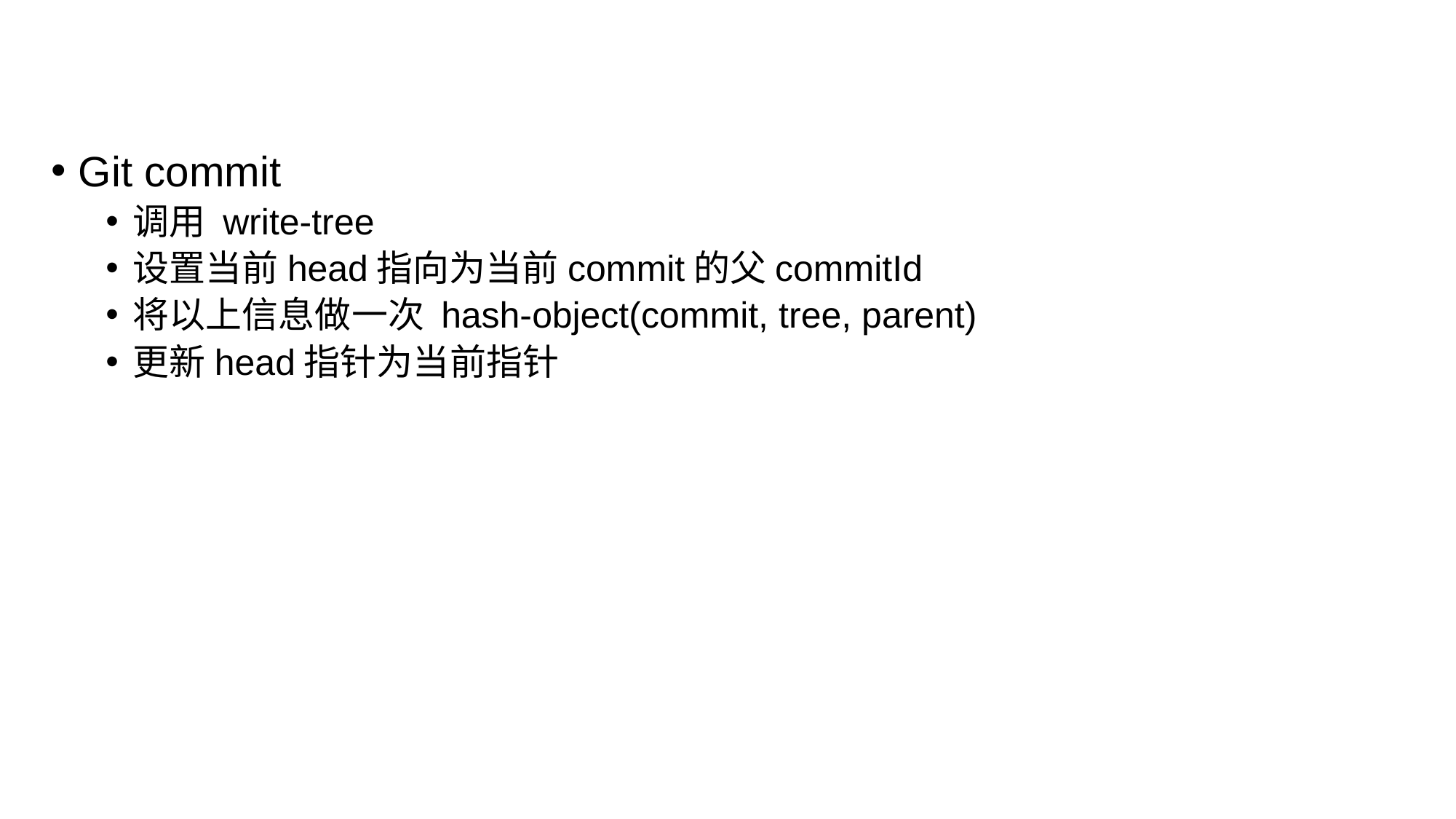

Git commit
调用 write-tree
设置当前head指向为当前commit的父commitId
将以上信息做一次 hash-object(commit, tree, parent)
更新head指针为当前指针